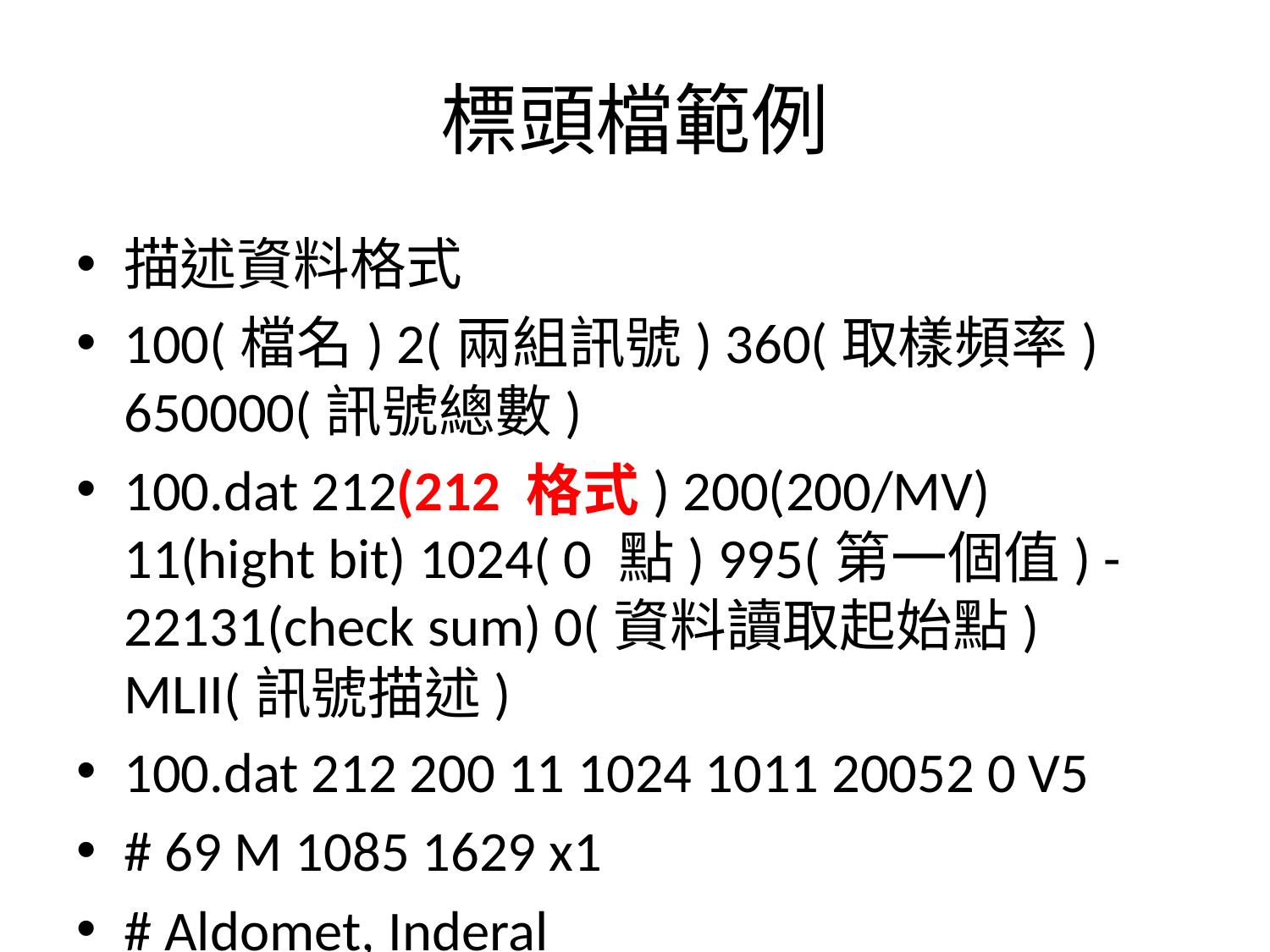

# 標頭檔範例
描述資料格式
100(檔名) 2(兩組訊號) 360(取樣頻率) 650000(訊號總數)
100.dat 212(212 格式) 200(200/MV) 11(hight bit) 1024( 0 點) 995(第一個值) -22131(check sum) 0(資料讀取起始點) MLII(訊號描述)
100.dat 212 200 11 1024 1011 20052 0 V5
# 69 M 1085 1629 x1
# Aldomet, Inderal